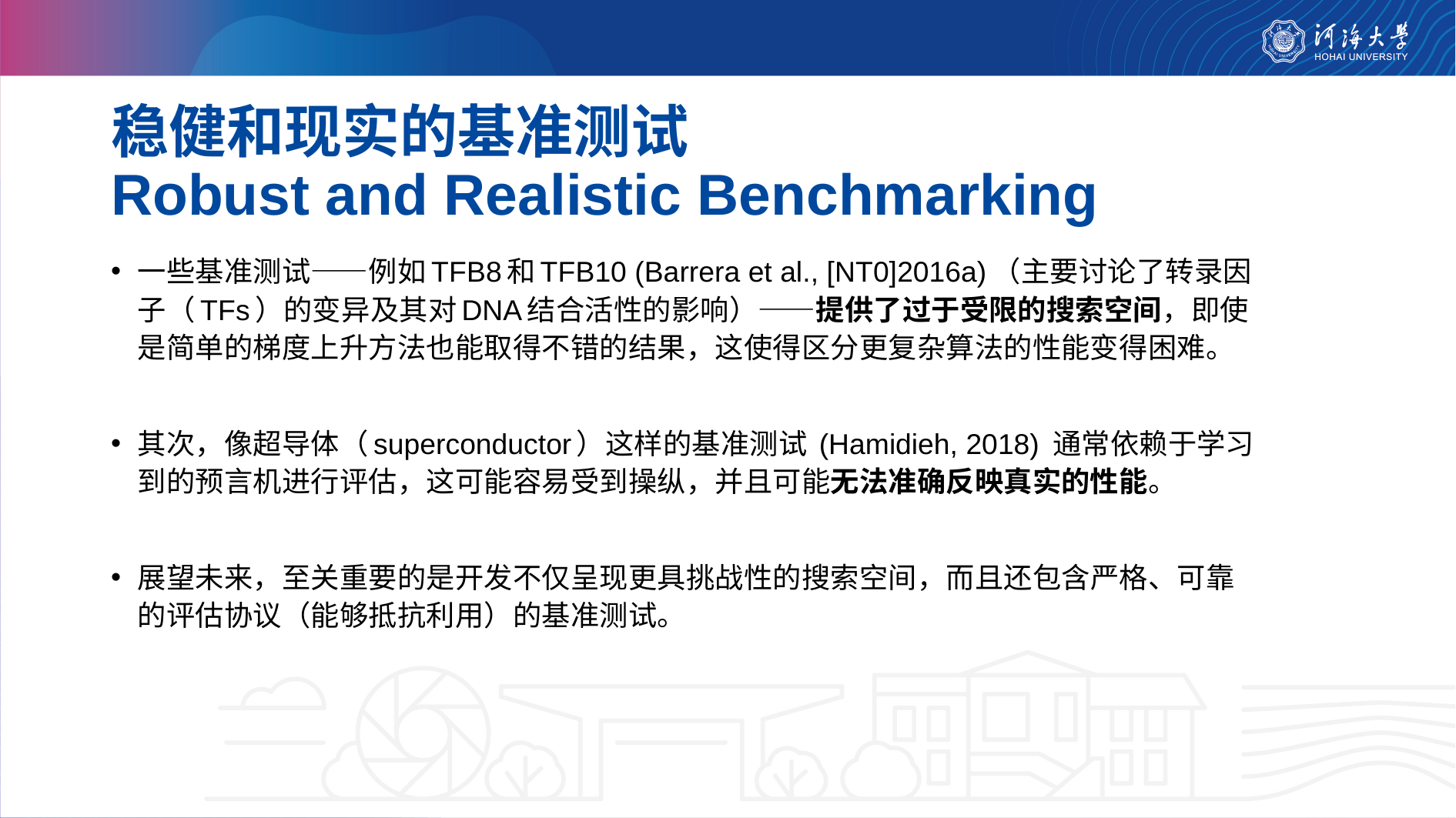

稳健和现实的基准测试
Robust and Realistic Benchmarking
一些基准测试——例如TFB8和TFB10 (Barrera et al., [NT0]2016a)（主要讨论了转录因子（TFs）的变异及其对DNA结合活性的影响）——提供了过于受限的搜索空间，即使是简单的梯度上升方法也能取得不错的结果，这使得区分更复杂算法的性能变得困难。

其次，像超导体（superconductor）这样的基准测试 (Hamidieh, 2018) 通常依赖于学习到的预言机进行评估，这可能容易受到操纵，并且可能无法准确反映真实的性能。

展望未来，至关重要的是开发不仅呈现更具挑战性的搜索空间，而且还包含严格、可靠的评估协议（能够抵抗利用）的基准测试。